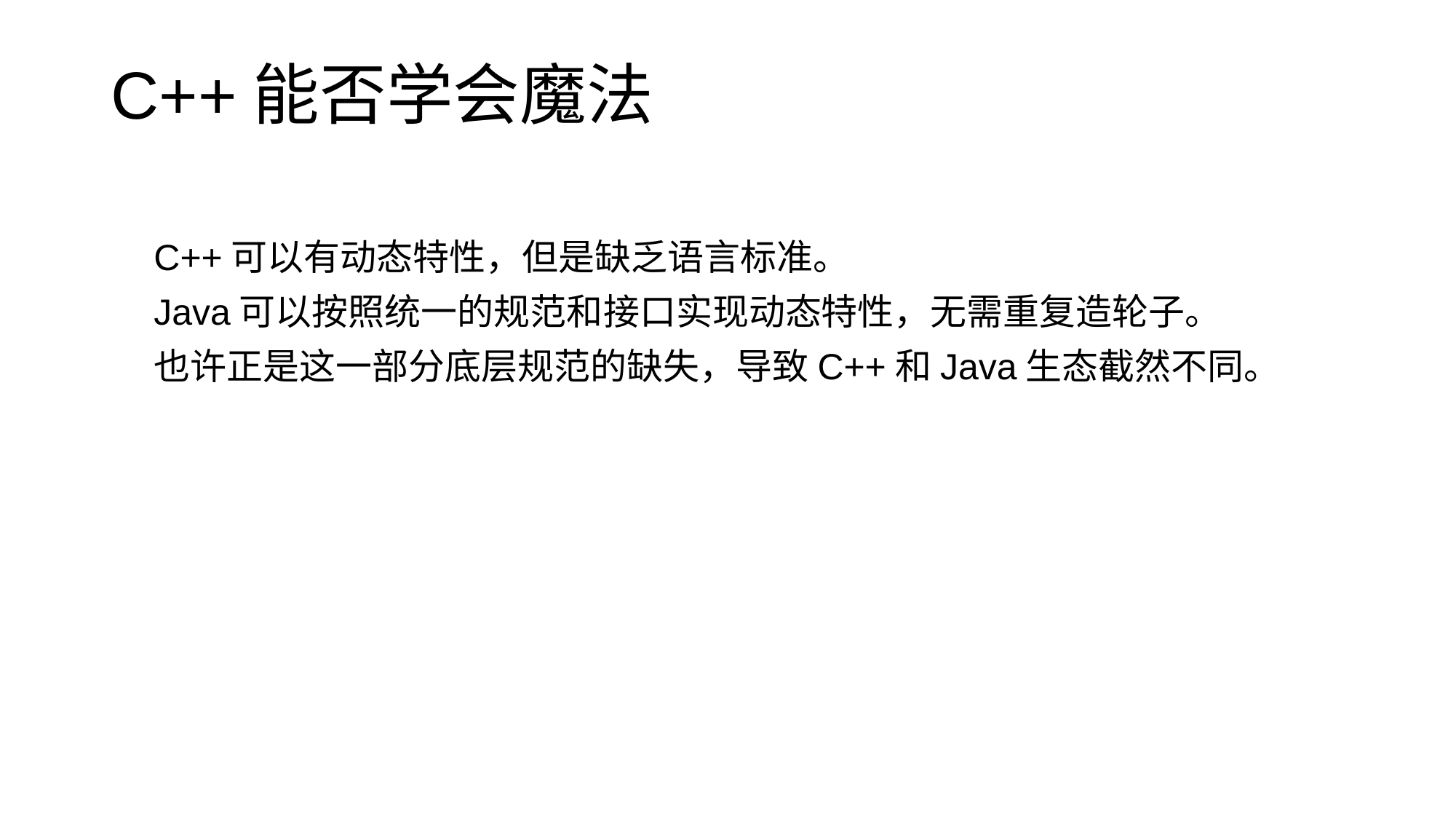

# C++能否学会魔法
C++可以有动态特性，但是缺乏语言标准。
Java可以按照统一的规范和接口实现动态特性，无需重复造轮子。
也许正是这一部分底层规范的缺失，导致C++和Java生态截然不同。